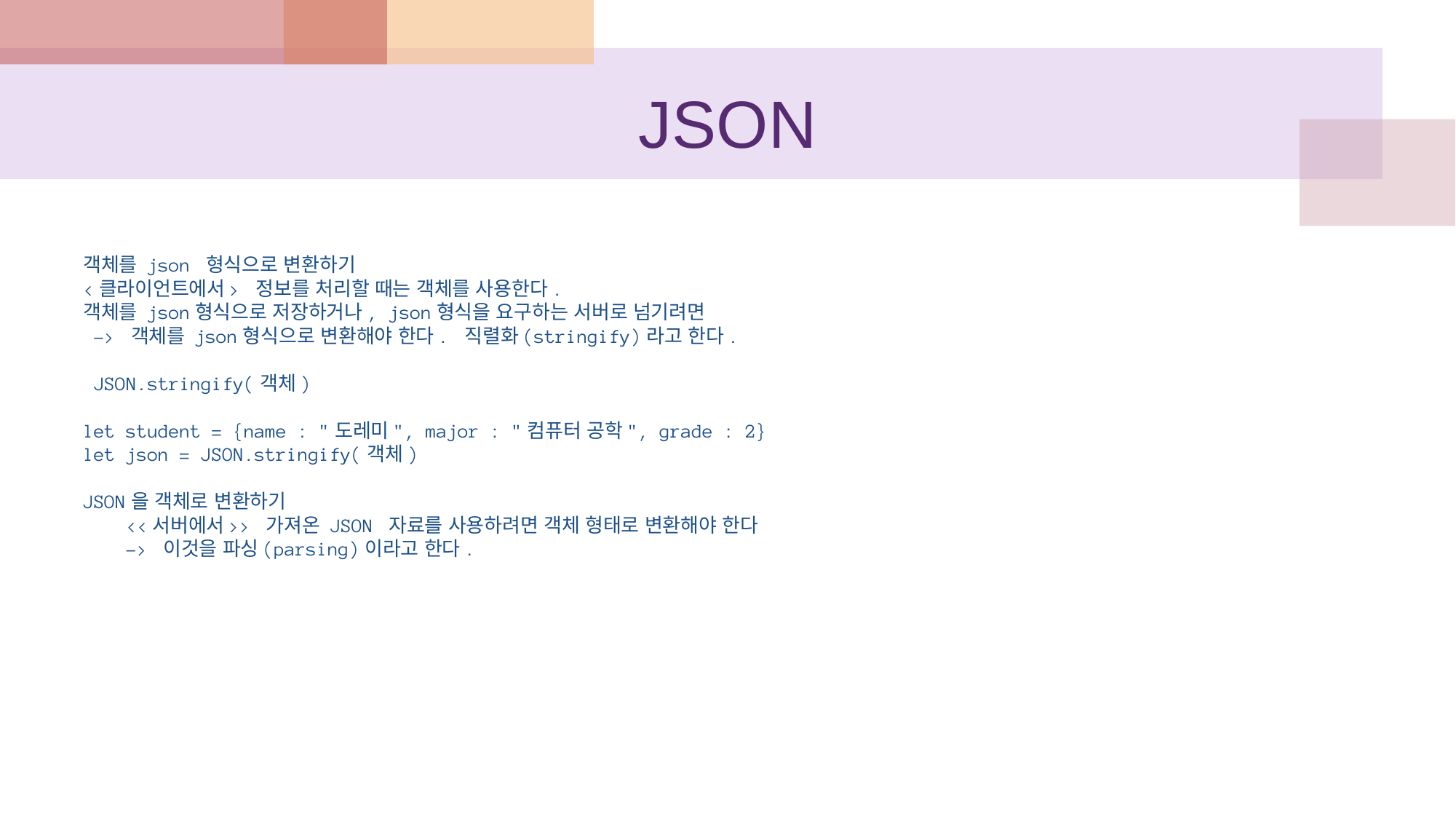

# JSON
객체를 json 형식으로 변환하기
<클라이언트에서> 정보를 처리할 때는 객체를 사용한다.
객체를 json형식으로 저장하거나, json형식을 요구하는 서버로 넘기려면
 -> 객체를 json형식으로 변환해야 한다. 직렬화(stringify)라고 한다.
 JSON.stringify(객체)
let student = {name : "도레미", major : "컴퓨터 공학", grade : 2}
let json = JSON.stringify(객체)
JSON을 객체로 변환하기
    <<서버에서>> 가져온 JSON 자료를 사용하려면 객체 형태로 변환해야 한다
    -> 이것을 파싱(parsing)이라고 한다.